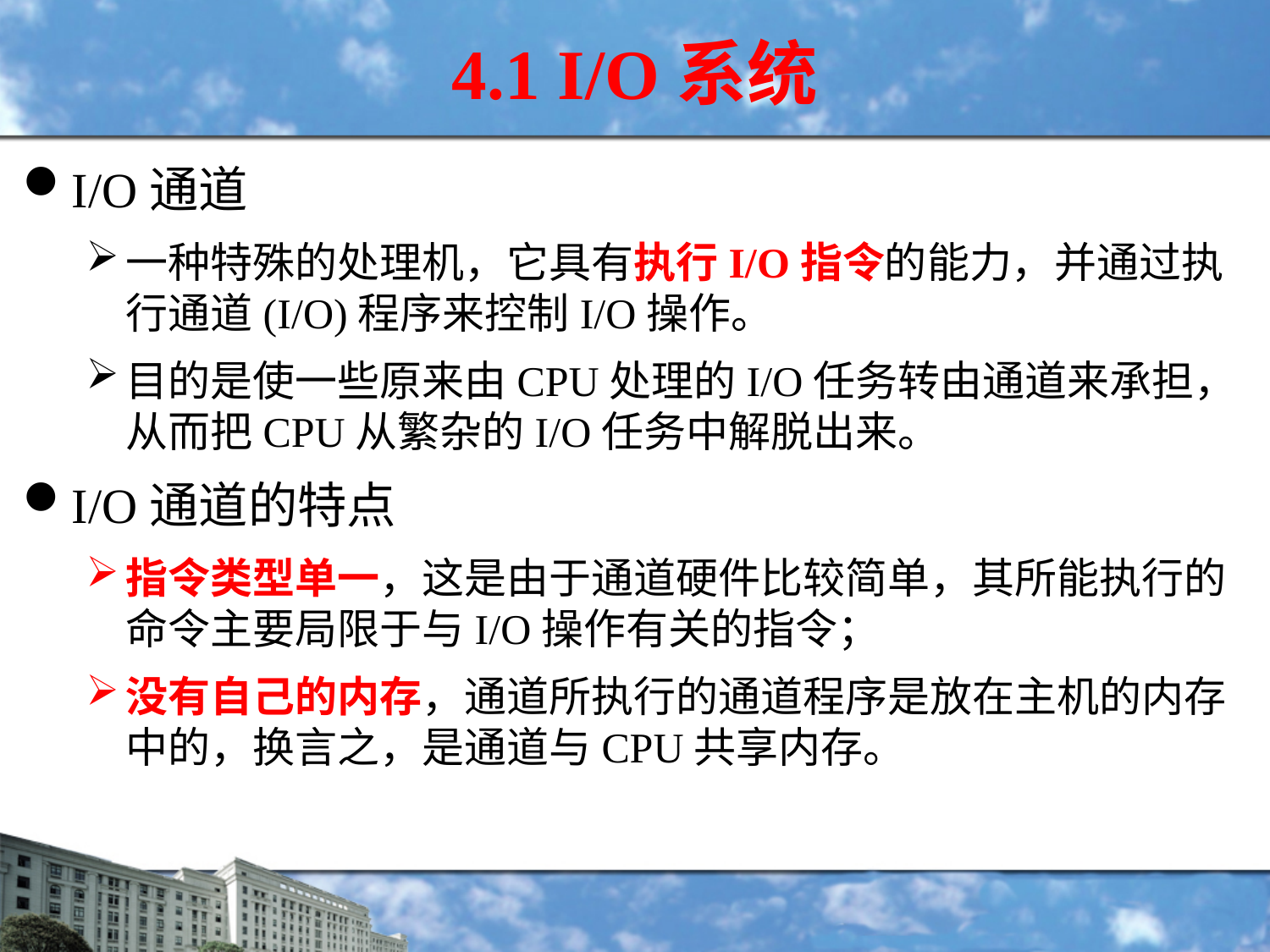

4.1 I/O系统
I/O通道
一种特殊的处理机，它具有执行I/O指令的能力，并通过执行通道(I/O)程序来控制I/O操作。
目的是使一些原来由CPU处理的I/O任务转由通道来承担，从而把CPU从繁杂的I/O任务中解脱出来。
I/O通道的特点
指令类型单一，这是由于通道硬件比较简单，其所能执行的命令主要局限于与I/O操作有关的指令；
没有自己的内存，通道所执行的通道程序是放在主机的内存中的，换言之，是通道与CPU共享内存。